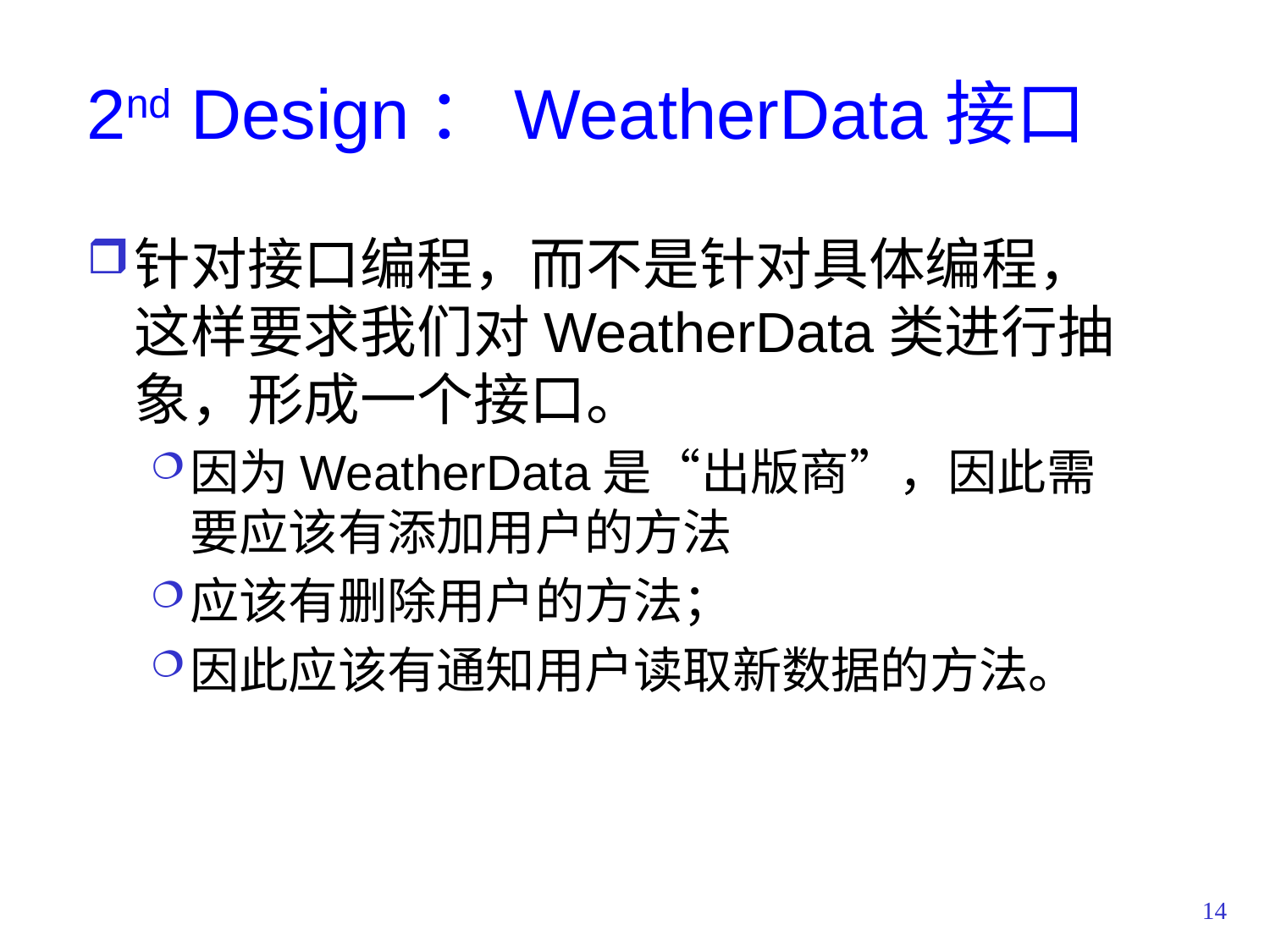

# 2nd Design：WeatherData接口
针对接口编程，而不是针对具体编程，这样要求我们对WeatherData类进行抽象，形成一个接口。
因为WeatherData是“出版商”，因此需要应该有添加用户的方法
应该有删除用户的方法；
因此应该有通知用户读取新数据的方法。

14